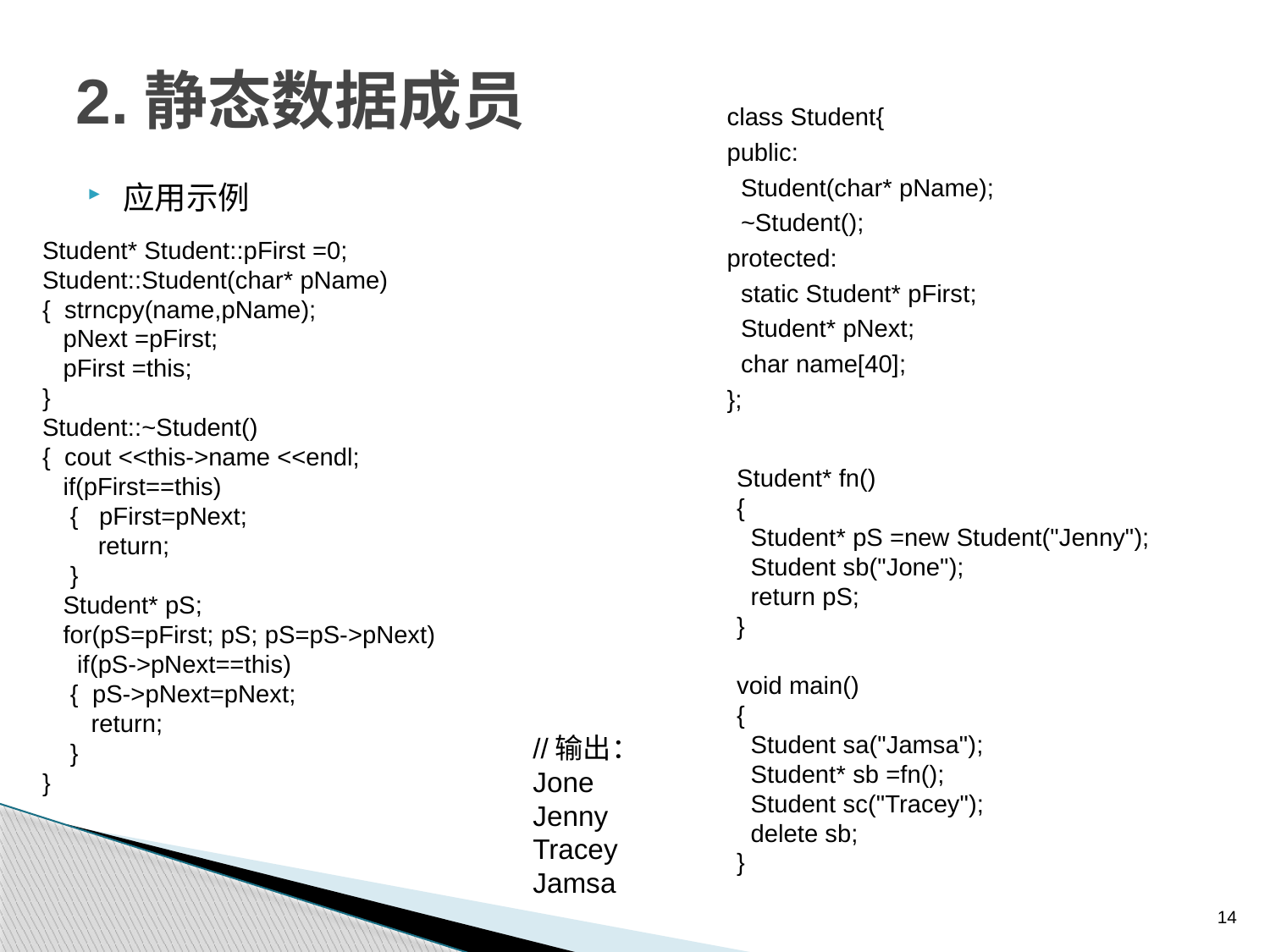

# 2.静态数据成员
class Student{
public:
  Student(char* pName);
  ~Student();
protected:
  static Student* pFirst;
  Student* pNext;
  char name[40];
};
应用示例

Student* Student::pFirst =0;
Student::Student(char* pName)
{  strncpy(name,pName);
   pNext =pFirst;
   pFirst =this;
}
Student::~Student()
{  cout <<this->name <<endl;
   if(pFirst==this)
    {   pFirst=pNext;
        return;
    }
   Student* pS;
   for(pS=pFirst; pS; pS=pS->pNext)
     if(pS->pNext==this)
    {  pS->pNext=pNext;
       return;
    }
}
Student* fn()
{
  Student* pS =new Student("Jenny");
  Student sb("Jone");
  return pS;
}

void main()
{
  Student sa("Jamsa");
  Student* sb =fn();
  Student sc("Tracey");
  delete sb;
}
//输出：
Jone
Jenny
Tracey
Jamsa
14